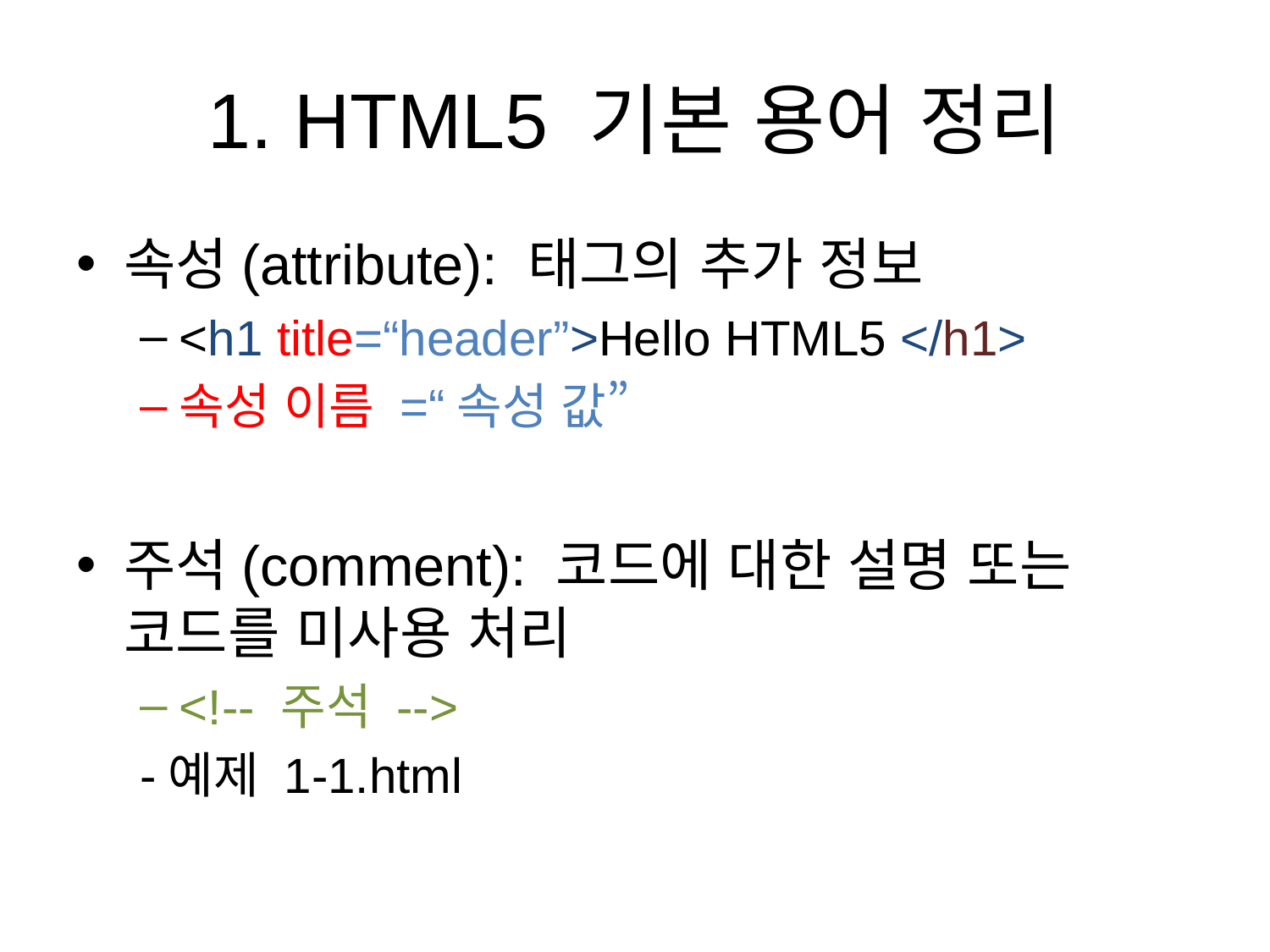

# 1. HTML5 기본 용어 정리
속성(attribute): 태그의 추가 정보
<h1 title=“header”>Hello HTML5 </h1>
속성 이름 =“속성 값”

주석(comment): 코드에 대한 설명 또는 코드를 미사용 처리
<!-- 주석 -->
-예제 1-1.html